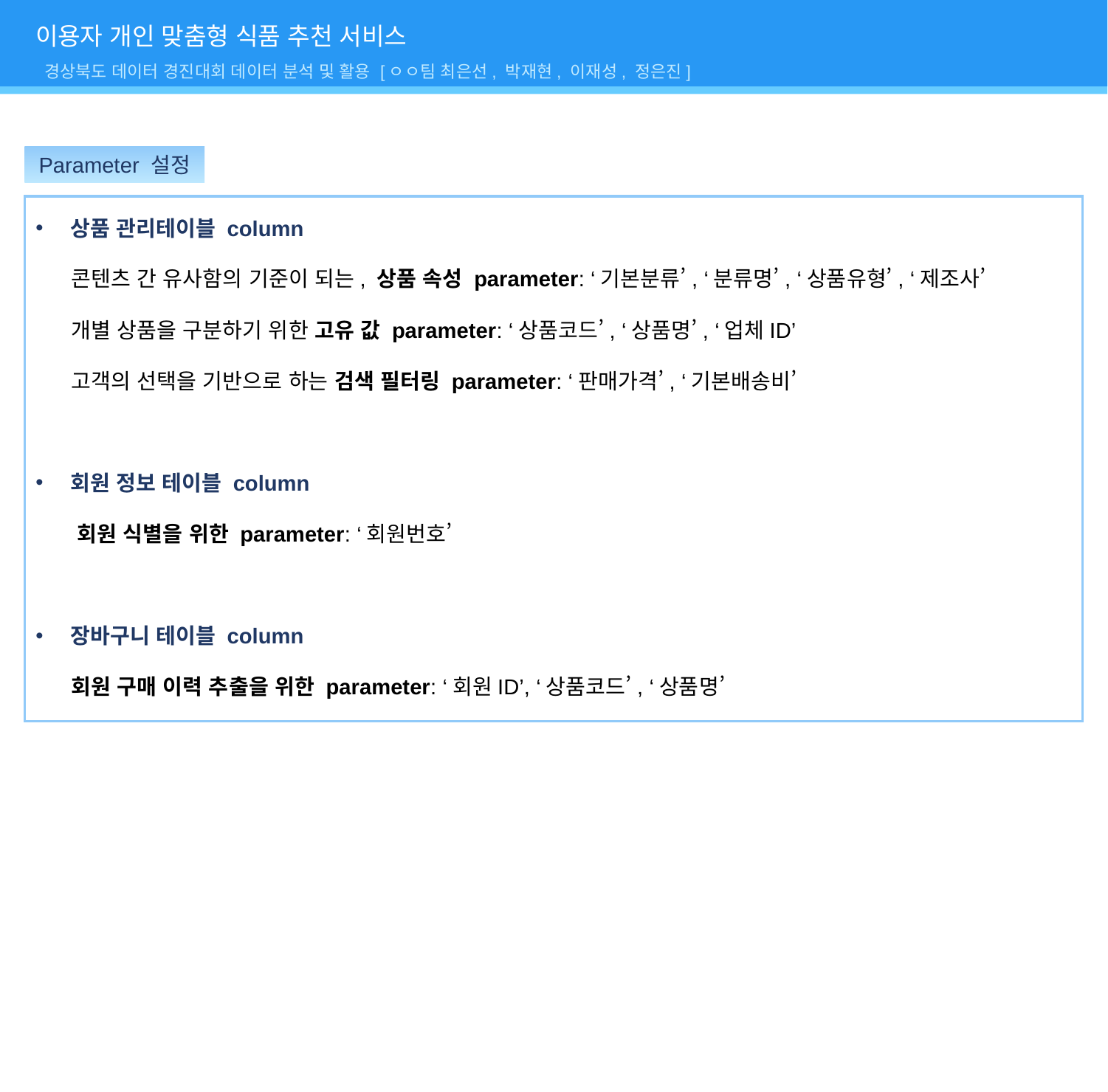

이용자 개인 맞춤형 식품 추천 서비스
 경상북도 데이터 경진대회 데이터 분석 및 활용 [ㅇㅇ팀 최은선, 박재현, 이재성, 정은진]
Parameter 설정
상품 관리테이블 column
     콘텐츠 간 유사함의 기준이 되는, 상품 속성 parameter: ‘기본분류’, ‘분류명’, ‘상품유형’, ‘제조사’
     개별 상품을 구분하기 위한 고유 값 parameter: ‘상품코드’, ‘상품명’, ‘업체ID’
     고객의 선택을 기반으로 하는 검색 필터링 parameter: ‘판매가격’, ‘기본배송비’

회원 정보 테이블 column
      회원 식별을 위한 parameter: ‘회원번호’

장바구니 테이블 column
     회원 구매 이력 추출을 위한 parameter: ‘회원ID’, ‘상품코드’, ‘상품명’